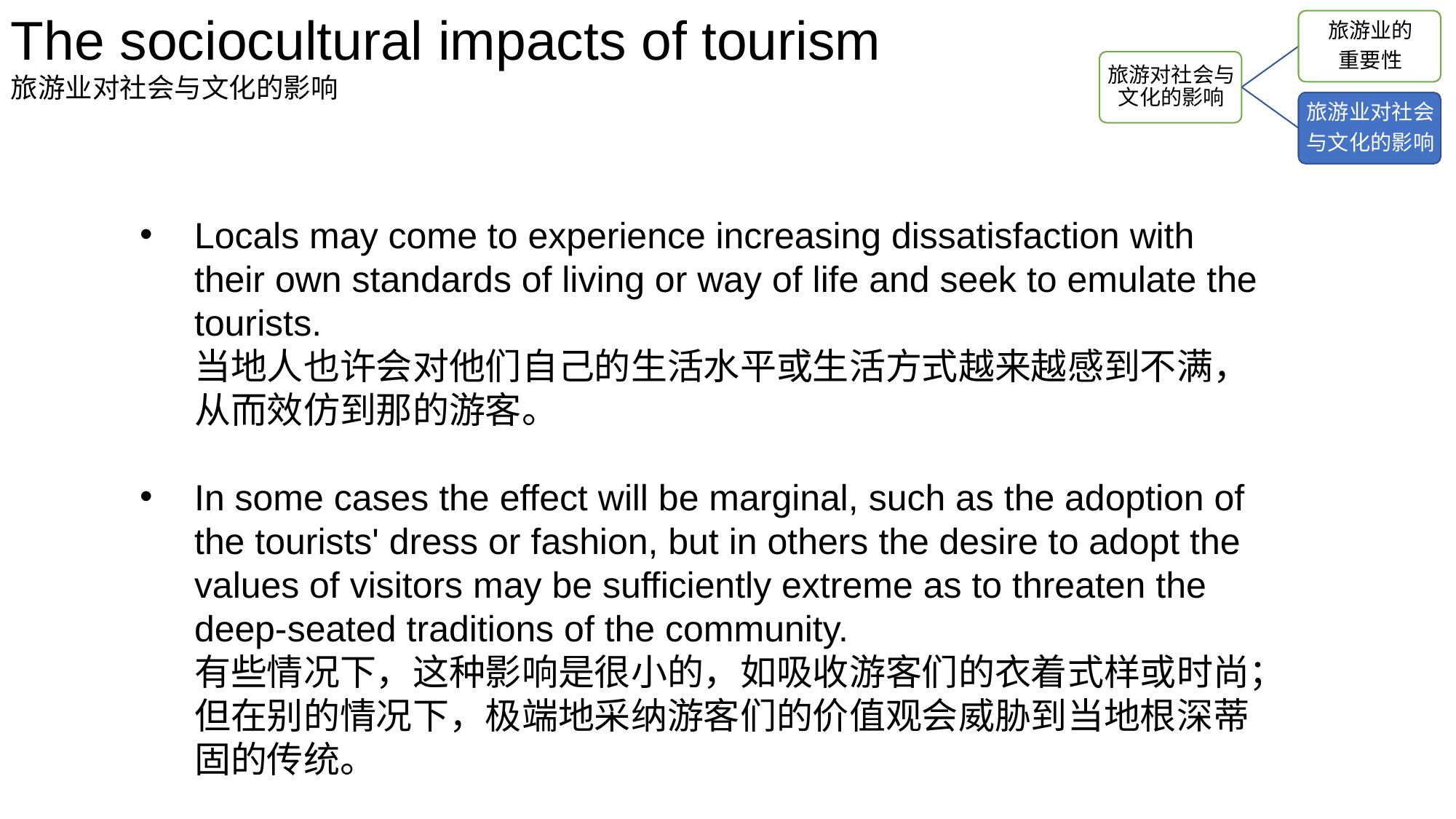

The sociocultural impacts of tourism
旅游业对社会与文化的影响
旅游对社会与文化的影响

旅游业的
重要性

旅游业对社会
与文化的影响
Locals may come to experience increasing dissatisfaction with their own standards of living or way of life and seek to emulate the tourists.
当地人也许会对他们自己的生活水平或生活方式越来越感到不满，从而效仿到那的游客。

In some cases the effect will be marginal, such as the adoption of the tourists' dress or fashion, but in others the desire to adopt the values of visitors may be sufficiently extreme as to threaten the deep-seated traditions of the community.
有些情况下，这种影响是很小的，如吸收游客们的衣着式样或时尚；但在别的情况下，极端地采纳游客们的价值观会威胁到当地根深蒂固的传统。